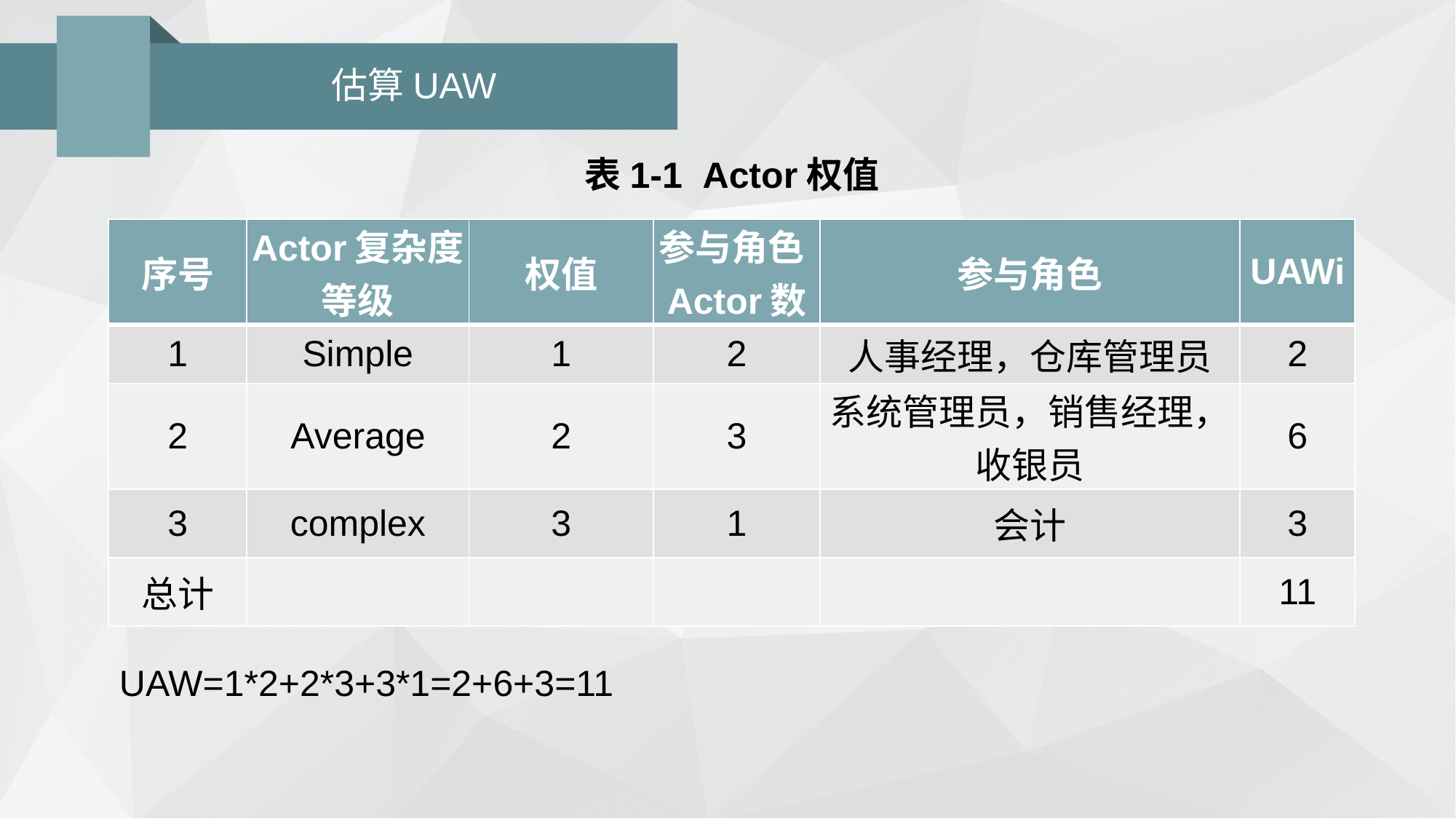

# 估算UAW
表1-1  Actor权值
| 序号 | Actor复杂度等级 | 权值 | 参与角色Actor数 | 参与角色 | UAWi |
| --- | --- | --- | --- | --- | --- |
| 1 | Simple | 1 | 2 | 人事经理，仓库管理员 | 2 |
| 2 | Average | 2 | 3 | 系统管理员，销售经理，收银员 | 6 |
| 3 | complex | 3 | 1 | 会计 | 3 |
| 总计 |  |  |  |  | 11 |
UAW=1*2+2*3+3*1=2+6+3=11